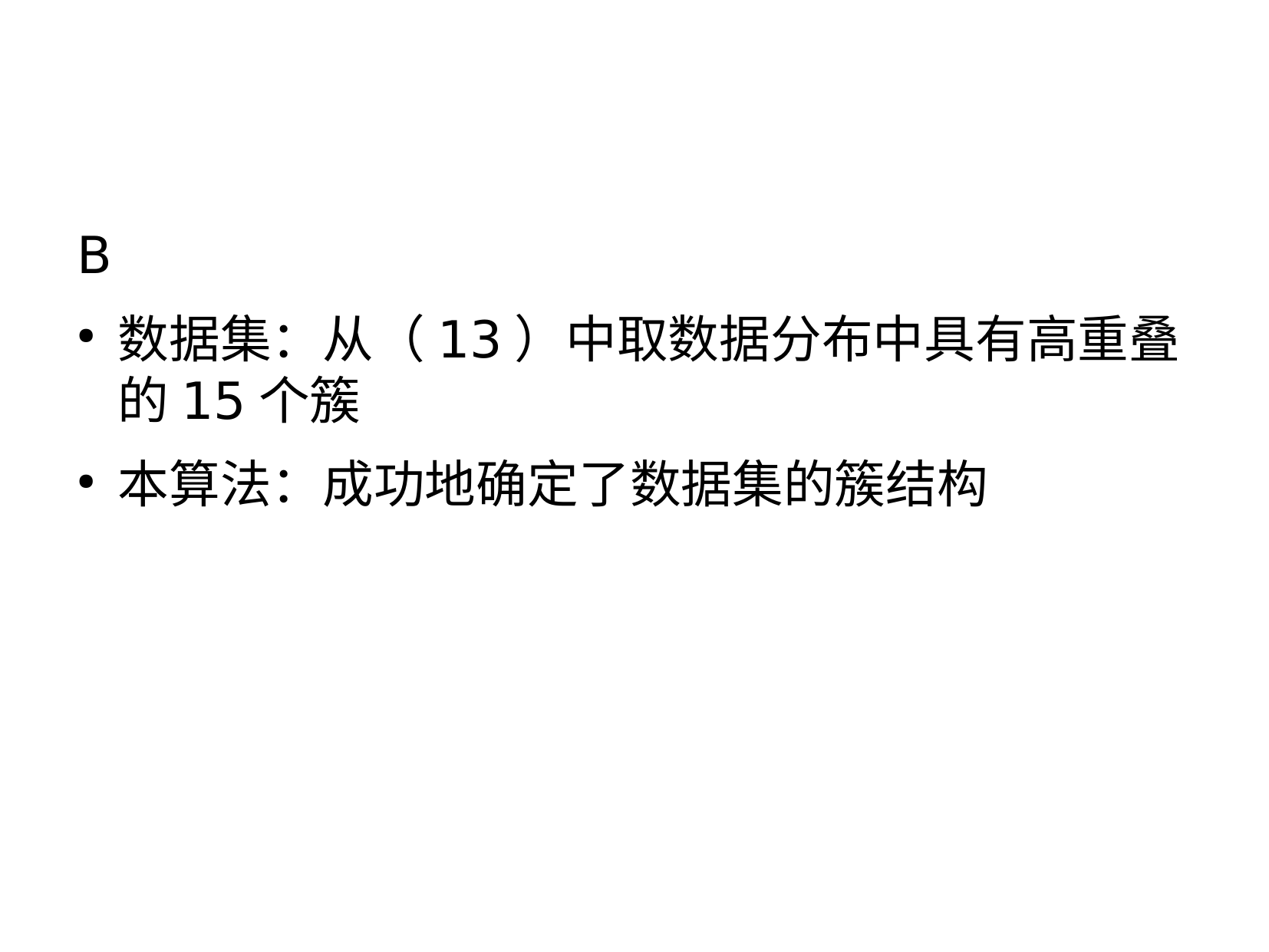

B
数据集：从（13）中取数据分布中具有高重叠的15个簇
本算法：成功地确定了数据集的簇结构